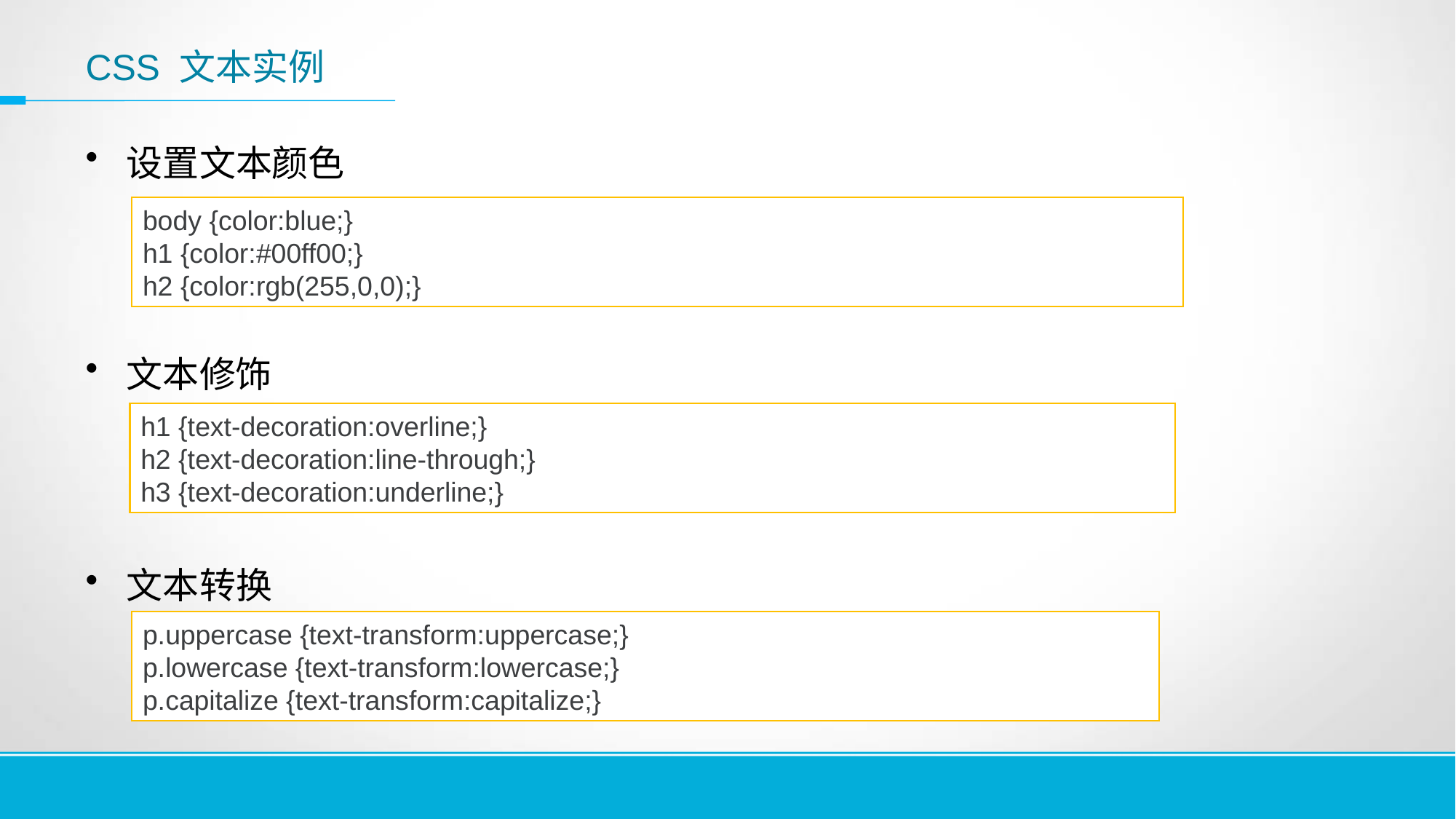

# CSS 文本实例
设置文本颜色

文本修饰

文本转换

body {color:blue;}
h1 {color:#00ff00;}
h2 {color:rgb(255,0,0);}
h1 {text-decoration:overline;}
h2 {text-decoration:line-through;}
h3 {text-decoration:underline;}
p.uppercase {text-transform:uppercase;}
p.lowercase {text-transform:lowercase;}
p.capitalize {text-transform:capitalize;}